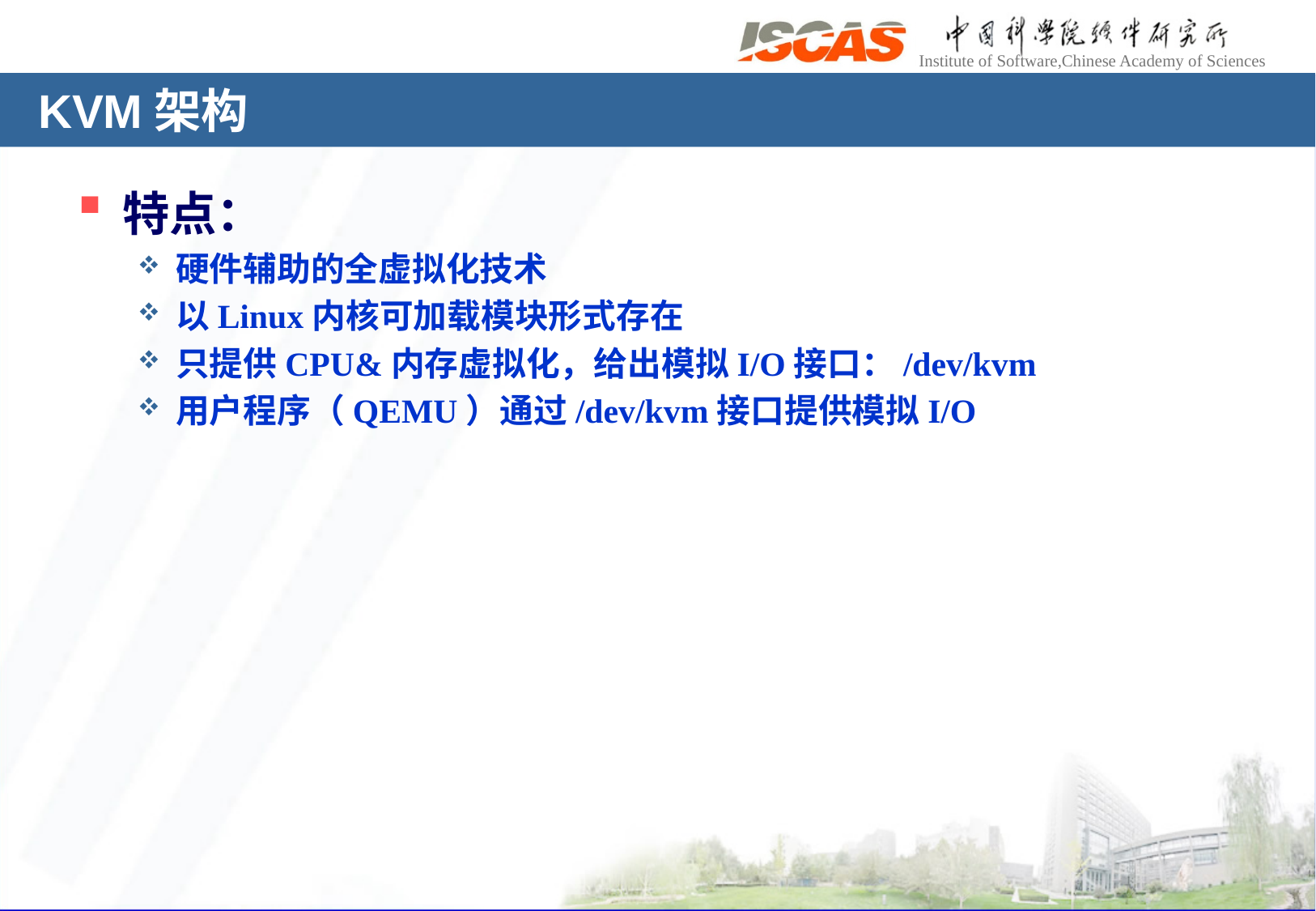

# KVM架构
特点：
硬件辅助的全虚拟化技术
以Linux内核可加载模块形式存在
只提供CPU&内存虚拟化，给出模拟I/O接口：/dev/kvm
用户程序（QEMU）通过/dev/kvm接口提供模拟I/O